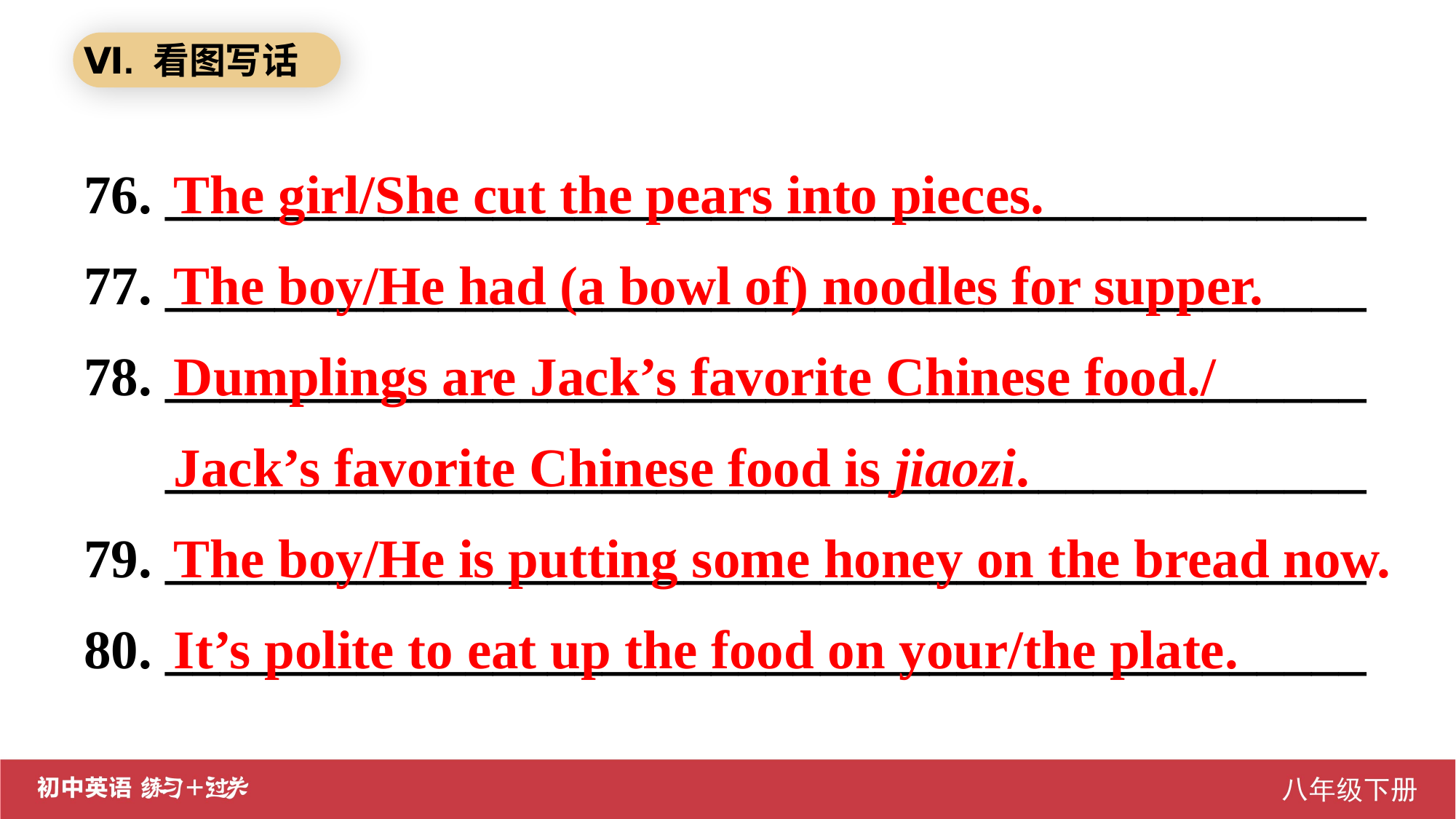

Ⅵ. 看图写话
76. ____________________________________________
77. ____________________________________________
78. ____________________________________________
      ____________________________________________
79. ____________________________________________
80. ____________________________________________
The girl/She cut the pears into pieces.
The boy/He had (a bowl of) noodles for supper.
Dumplings are Jack’s favorite Chinese food./
Jack’s favorite Chinese food is jiaozi.
The boy/He is putting some honey on the bread now.
It’s polite to eat up the food on your/the plate.